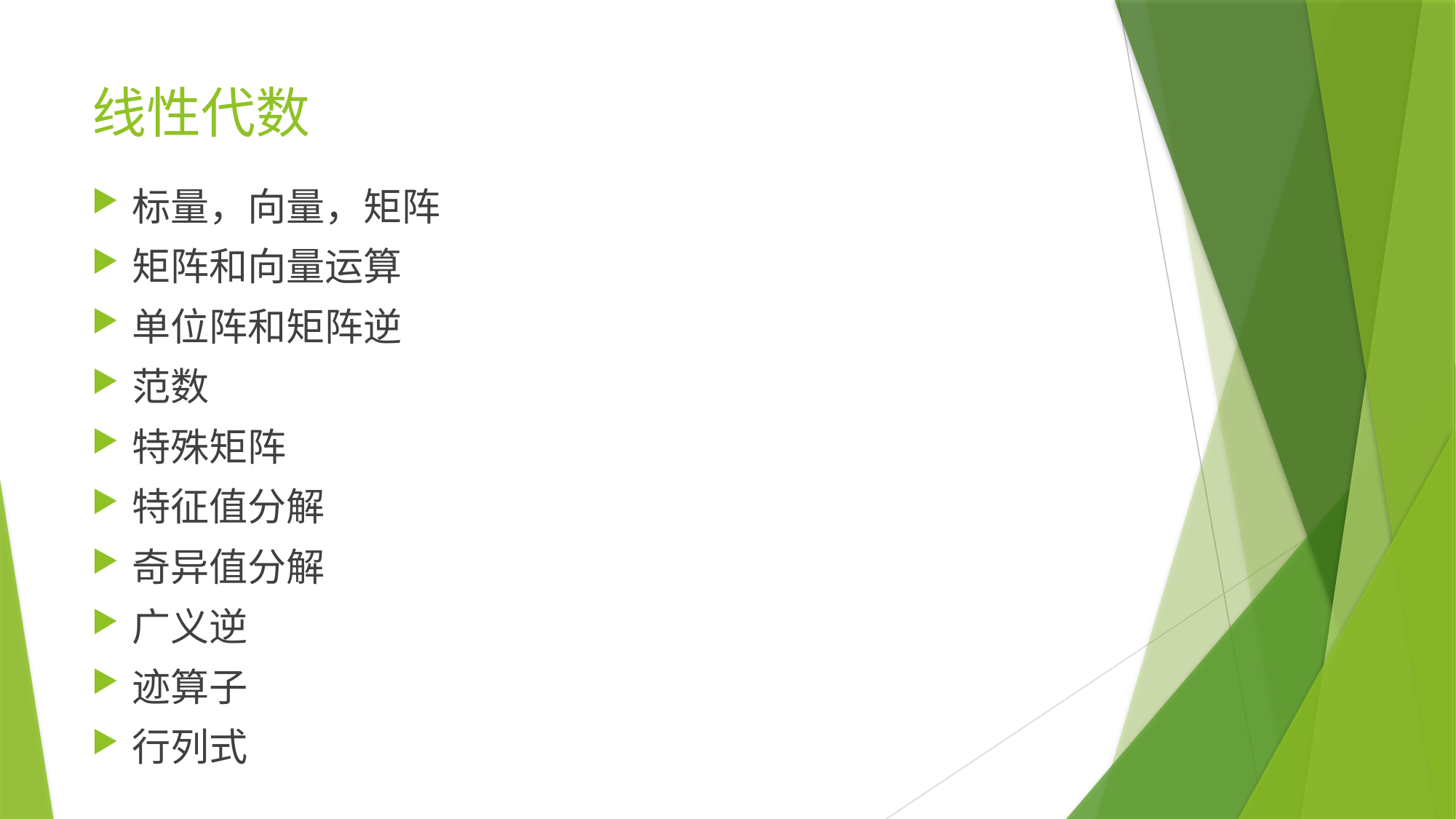

# 线性代数
标量，向量，矩阵
矩阵和向量运算
单位阵和矩阵逆
范数
特殊矩阵
特征值分解
奇异值分解
广义逆
迹算子
行列式